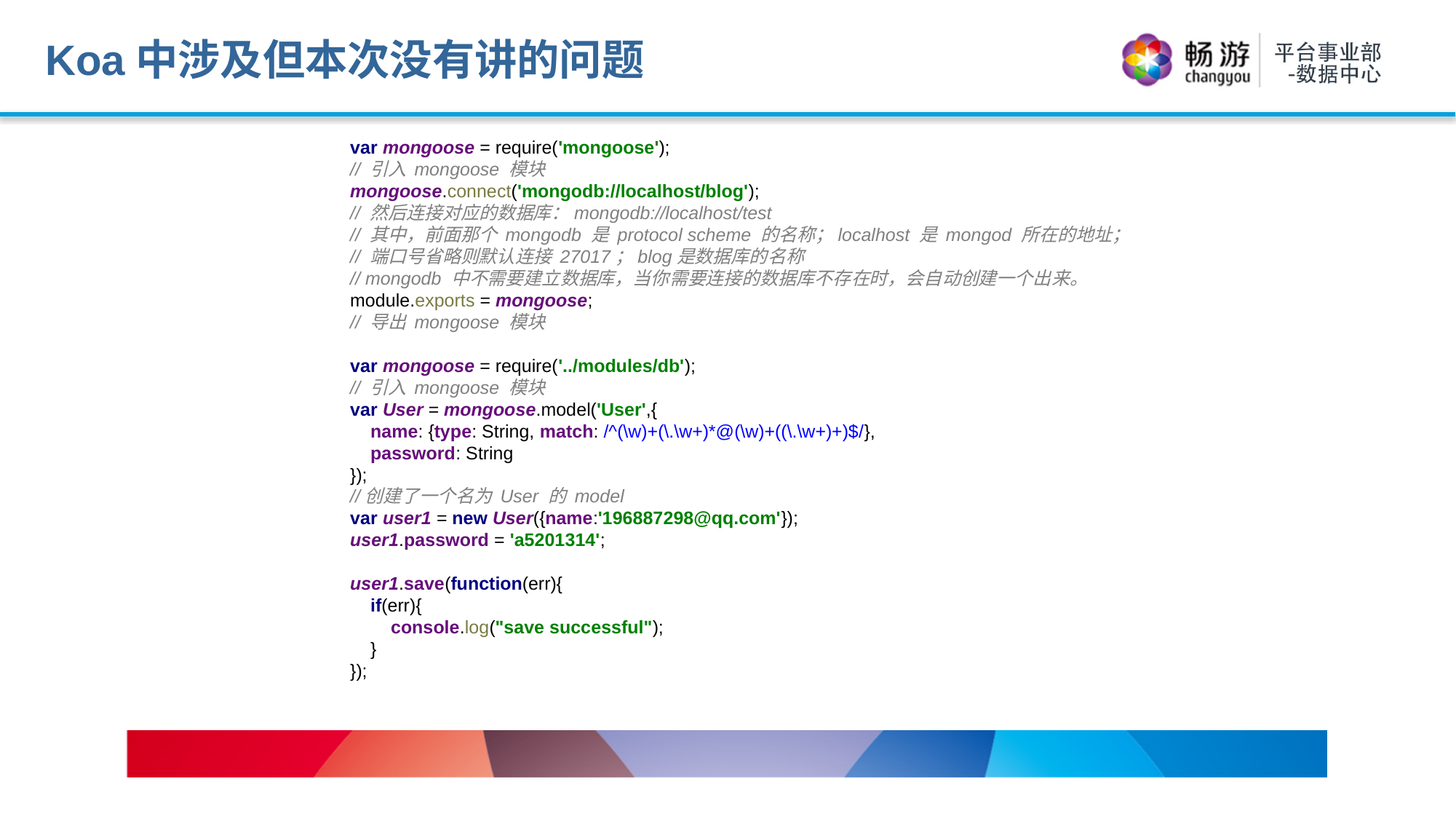

Koa中涉及但本次没有讲的问题
var mongoose = require('mongoose');
// 引入 mongoose 模块
mongoose.connect('mongodb://localhost/blog');
// 然后连接对应的数据库：mongodb://localhost/test
// 其中，前面那个 mongodb 是 protocol scheme 的名称；localhost 是 mongod 所在的地址；
// 端口号省略则默认连接 27017；blog是数据库的名称
// mongodb 中不需要建立数据库，当你需要连接的数据库不存在时，会自动创建一个出来。
module.exports = mongoose;
// 导出 mongoose 模块
var mongoose = require('../modules/db');
// 引入 mongoose 模块
var User = mongoose.model('User',{
    name: {type: String, match: /^(\w)+(\.\w+)*@(\w)+((\.\w+)+)$/},
    password: String
});
//创建了一个名为 User 的 model
var user1 = new User({name:'196887298@qq.com'});
user1.password = 'a5201314';
user1.save(function(err){
    if(err){
        console.log("save successful");
    }
});
1、Koa中的cookie和session（后续卢毅详细讲解）

cookie和session的使用，是因为Http是一种无状态性的协议。
保存用户状态信息的一种方法或手段，Session 与 Cookie 的
作用都是为了保持访问用户与后端服务器的交互状态。

2、Koa中nosql（后续技术分享会详细讲解）

    mongodb是一个基于文档的非关系型数据库，
所有数据是从磁盘上进行读写的，其优势在于查询功能比较强
大，能存储海量数据。

    redis是内存型数据库，数据保存在内存中，通过tcp直接
存取，优势是速度快，并发高，缺点是数据类型有限，查询功
能不强，一般用作缓存。